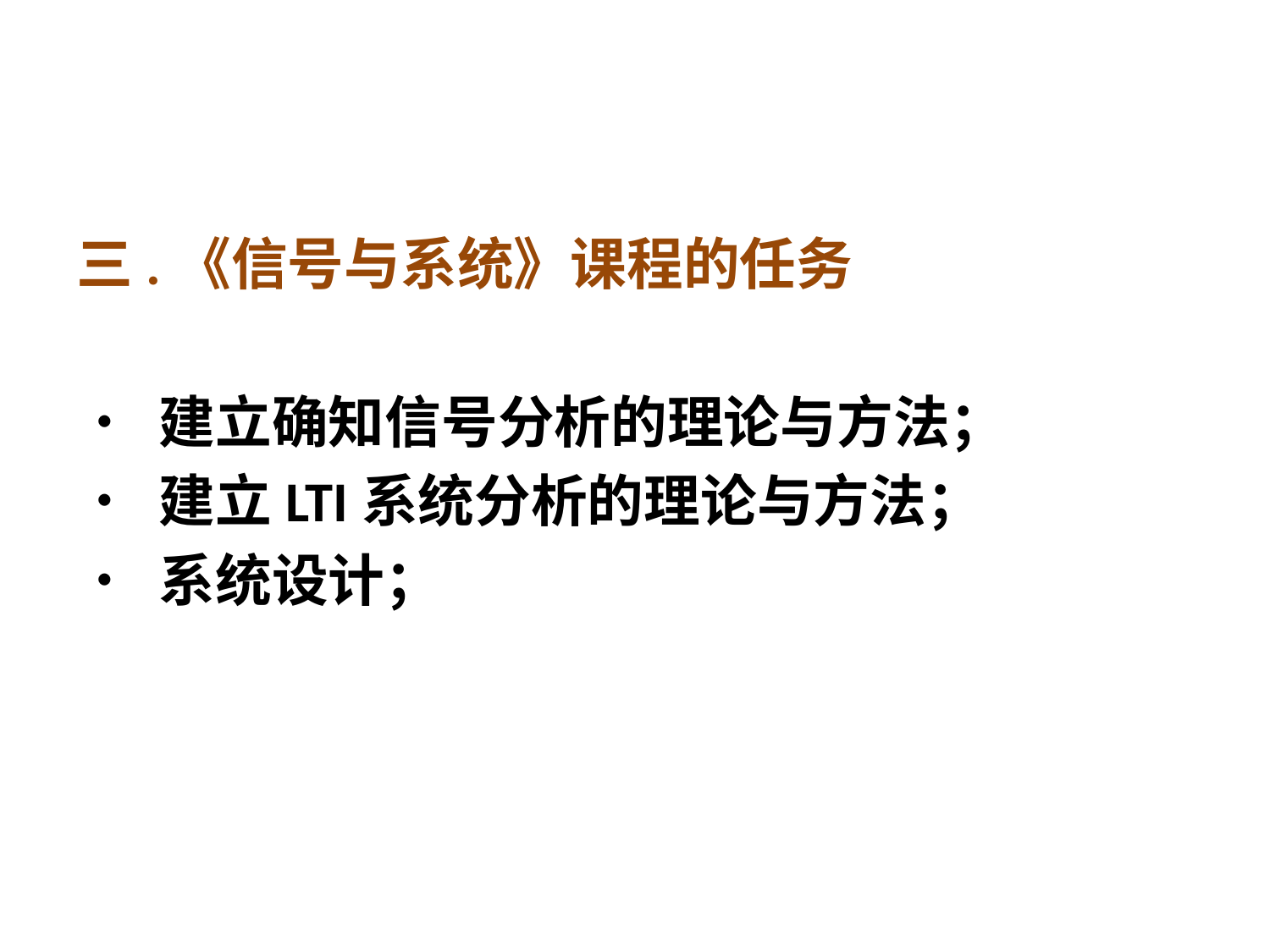

#
三.《信号与系统》课程的任务

• 建立确知信号分析的理论与方法；
• 建立LTI系统分析的理论与方法；
• 系统设计；